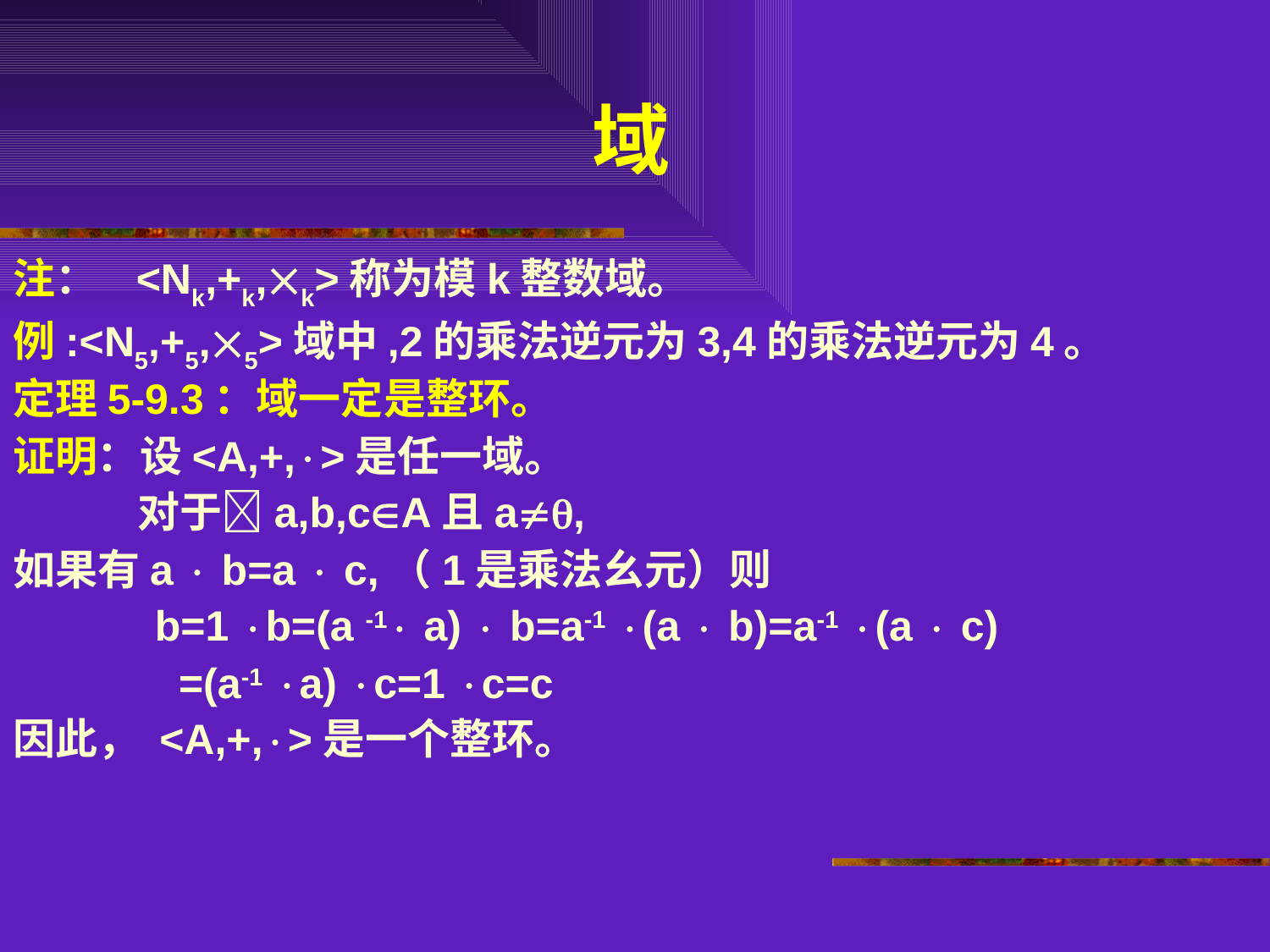

# 域
注：   <Nk,+k,×k>称为模k整数域。
例:<N5,+5,×5>域中,2的乘法逆元为3,4的乘法逆元为4。
定理5-9.3：域一定是整环。
证明：设<A,+,⋅>是任一域。
            对于∀a,b,c∈A且a≠θ,
如果有a ⋅ b=a ⋅ c,（1是乘法幺元）则
            b=1 ⋅b=(a -1⋅ a) ⋅ b=a-1 ⋅(a ⋅ b)=a-1 ⋅(a ⋅ c)
              =(a-1 ⋅a) ⋅c=1 ⋅c=c
因此， <A,+,⋅>是一个整环。